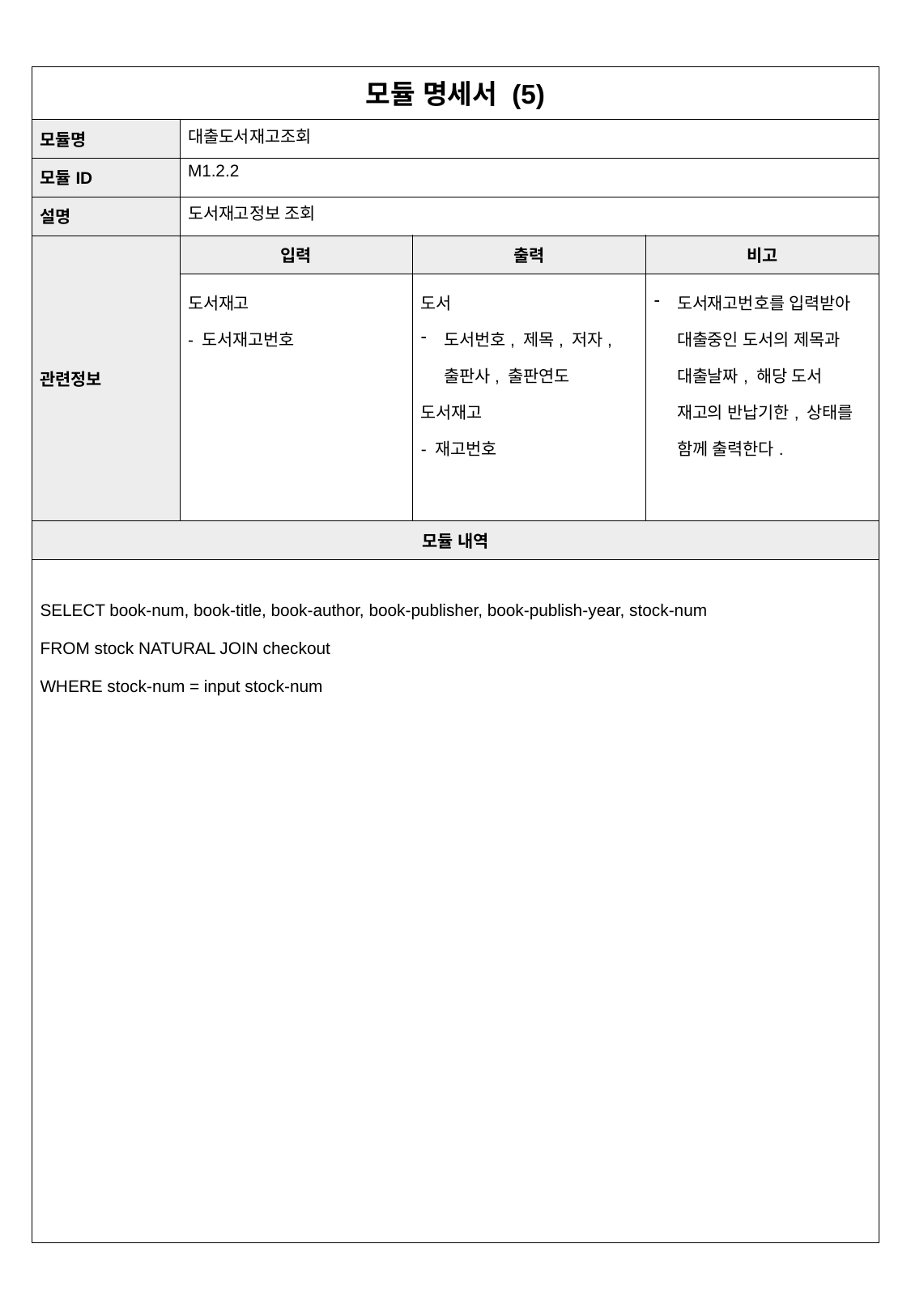

| 모듈 명세서 (5) | 주문신청서작성 |  |  |
| --- | --- | --- | --- |
| 모듈명 | 대출도서재고조회 |  |  |
| 모듈ID | M1.2.2 |  |  |
| 설명 | 도서재고정보 조회 |  |  |
| 관련정보 | 입력 | 출력 | 비고 |
|  | 도서재고 - 도서재고번호 | 도서 도서번호, 제목, 저자, 출판사, 출판연도 도서재고 - 재고번호 | 도서재고번호를 입력받아 대출중인 도서의 제목과 대출날짜, 해당 도서 재고의 반납기한, 상태를 함께 출력한다. |
| 모듈 내역 |  |  |  |
| SELECT book-num, book-title, book-author, book-publisher, book-publish-year, stock-num FROM stock NATURAL JOIN checkout WHERE stock-num = input stock-num |  |  |  |